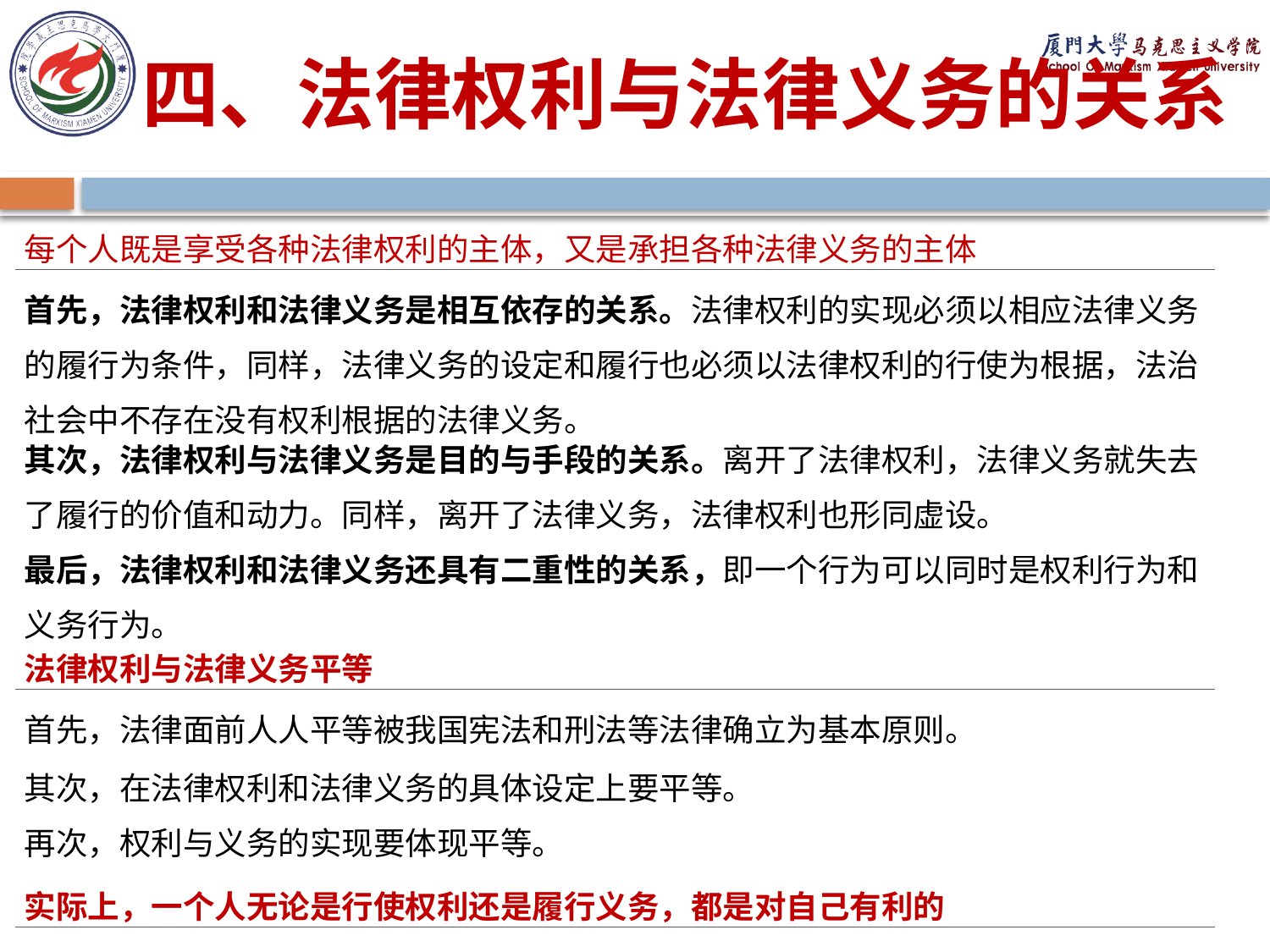

四、法律权利与法律义务的关系
| 每个人既是享受各种法律权利的主体，又是承担各种法律义务的主体 |
| --- |
| 首先，法律权利和法律义务是相互依存的关系。法律权利的实现必须以相应法律义务的履行为条件，同样，法律义务的设定和履行也必须以法律权利的行使为根据，法治社会中不存在没有权利根据的法律义务。 |
| 其次，法律权利与法律义务是目的与手段的关系。离开了法律权利，法律义务就失去了履行的价值和动力。同样，离开了法律义务，法律权利也形同虚设。 最后，法律权利和法律义务还具有二重性的关系，即一个行为可以同时是权利行为和义务行为。 |
| 法律权利与法律义务平等 |
| 首先，法律面前人人平等被我国宪法和刑法等法律确立为基本原则。 |
| 其次，在法律权利和法律义务的具体设定上要平等。 再次，权利与义务的实现要体现平等。 |
| 实际上，一个人无论是行使权利还是履行义务，都是对自己有利的 |